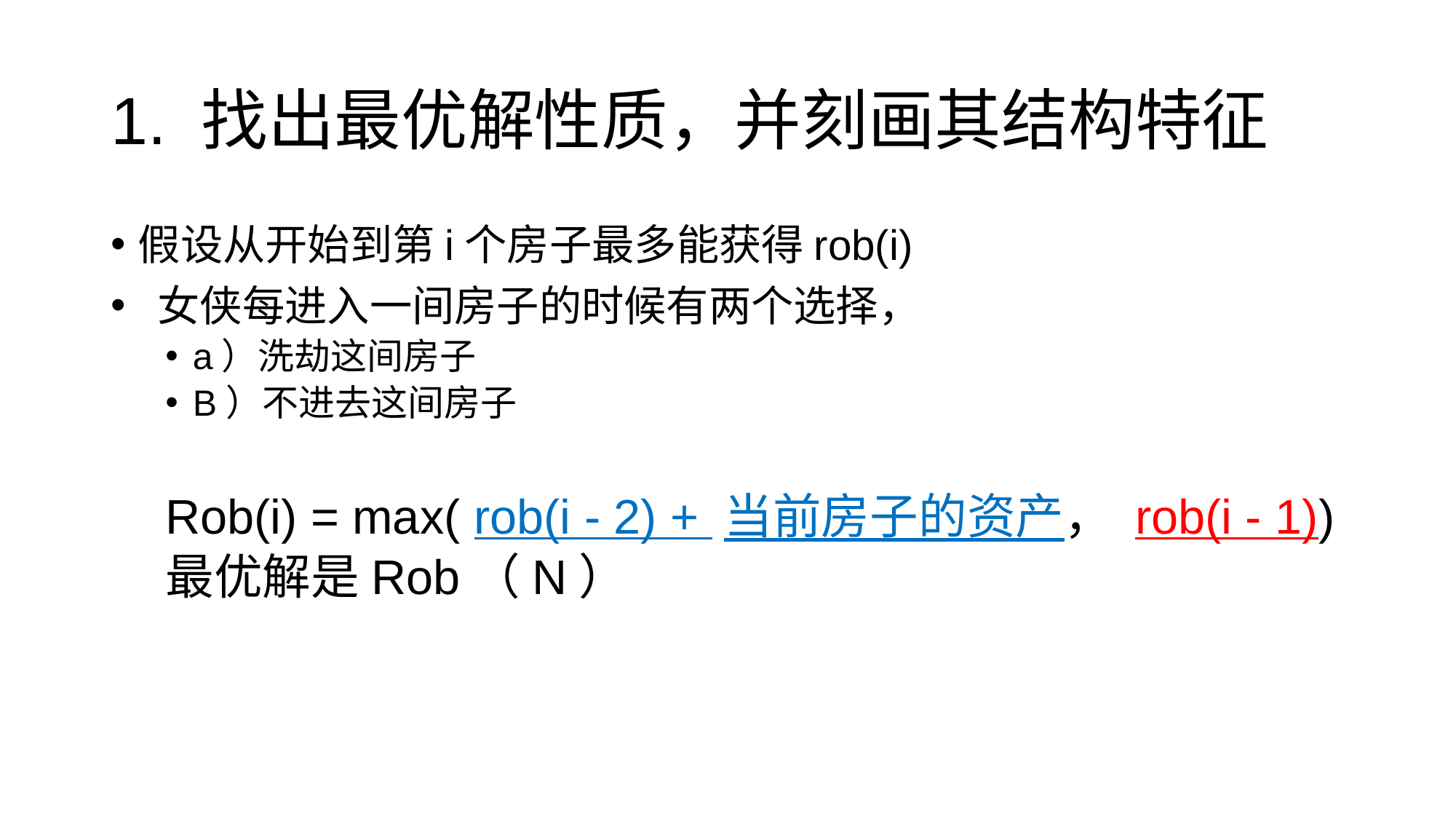

# 1. 找出最优解性质，并刻画其结构特征
假设从开始到第i个房子最多能获得rob(i)
 女侠每进入一间房子的时候有两个选择，
a）洗劫这间房子
B）不进去这间房子

Rob(i) = max( rob(i - 2) + 当前房子的资产， rob(i - 1))
最优解是Rob（N）